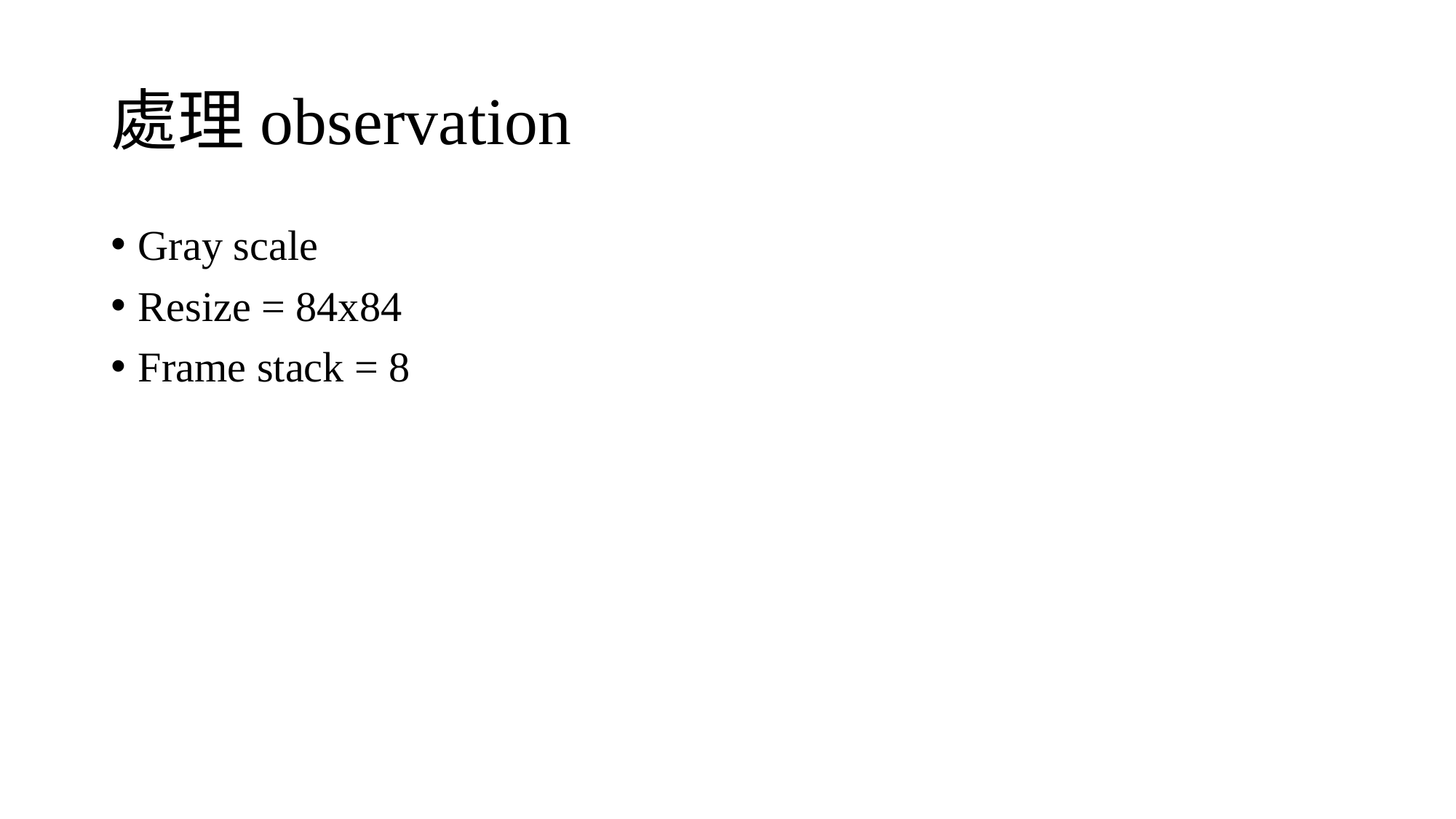

# 處理observation
Gray scale
Resize = 84x84
Frame stack = 8